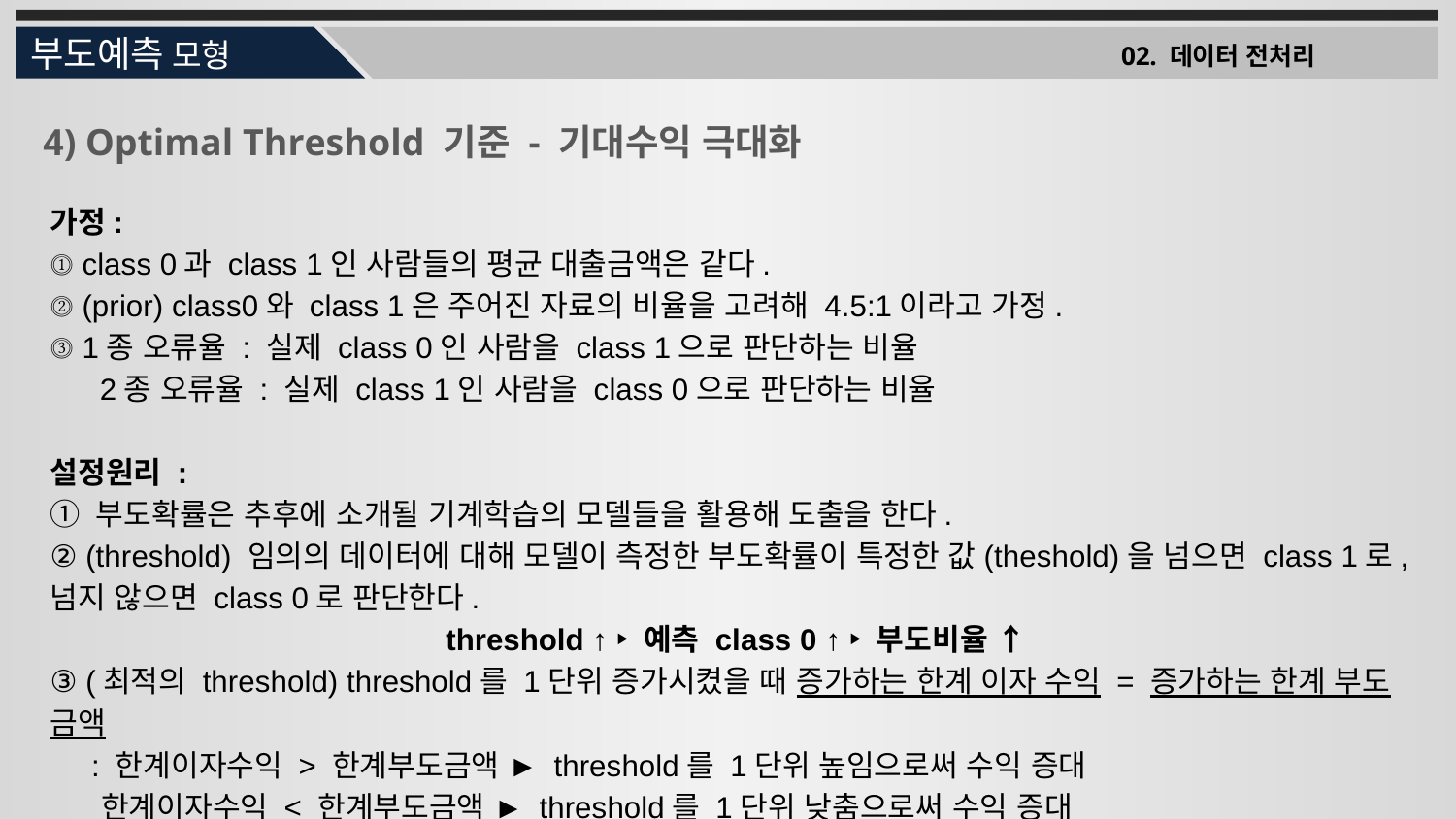

부도예측 모형

02. 데이터 전처리
4) Optimal Threshold 기준 - 기대수익 극대화
가정:
⓵ class 0과 class 1인 사람들의 평균 대출금액은 같다.
⓶ (prior) class0와 class 1은 주어진 자료의 비율을 고려해 4.5:1이라고 가정.
⓷ 1종 오류율 : 실제 class 0인 사람을 class 1으로 판단하는 비율
     2종 오류율 : 실제 class 1인 사람을 class 0으로 판단하는 비율

설정원리 :
① 부도확률은 추후에 소개될 기계학습의 모델들을 활용해 도출을 한다.
② (threshold) 임의의 데이터에 대해 모델이 측정한 부도확률이 특정한 값(theshold)을 넘으면 class 1로, 넘지 않으면 class 0로 판단한다.
 threshold ↑ ‣ 예측 class 0 ↑ ‣ 부도비율 ↑
③ (최적의 threshold) threshold를 1단위 증가시켰을 때 증가하는 한계 이자 수익 = 증가하는 한계 부도 금액
    : 한계이자수익 > 한계부도금액 ► threshold를 1단위 높임으로써 수익 증대
      한계이자수익 < 한계부도금액 ► threshold를 1단위 낮춤으로써 수익 증대